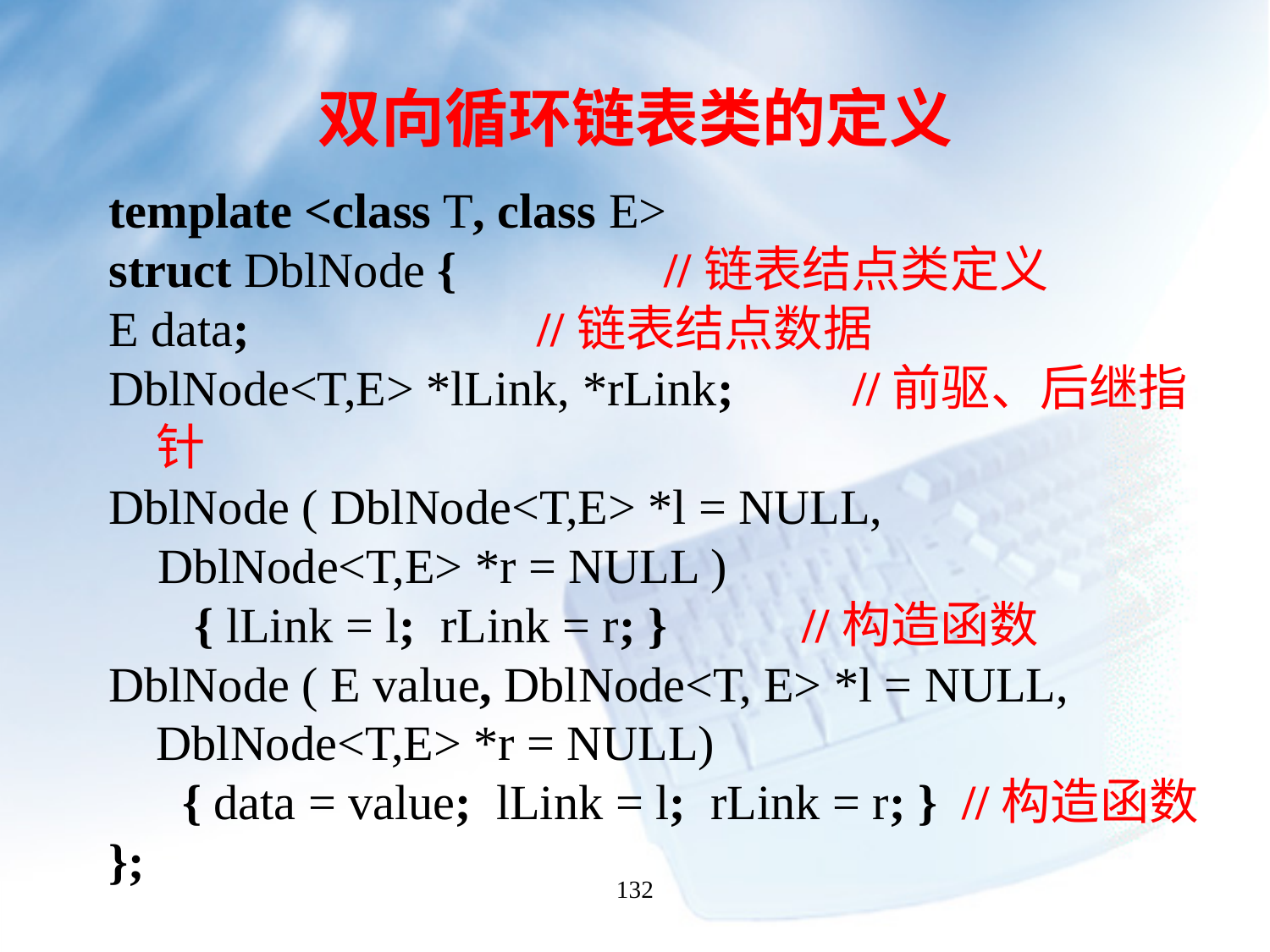

# 双向循环链表类的定义
template <class T, class E>
struct DblNode {		//链表结点类定义
E data;			//链表结点数据
DblNode<T,E> *lLink, *rLink;	     //前驱、后继指针
DblNode ( DblNode<T,E> *l = NULL,
    DblNode<T,E> *r = NULL )
       { lLink = l;  rLink = r; }           //构造函数
DblNode ( E value, DblNode<T, E> *l = NULL, DblNode<T,E> *r = NULL)
      { data = value;  lLink = l;  rLink = r; }  //构造函数
};
132